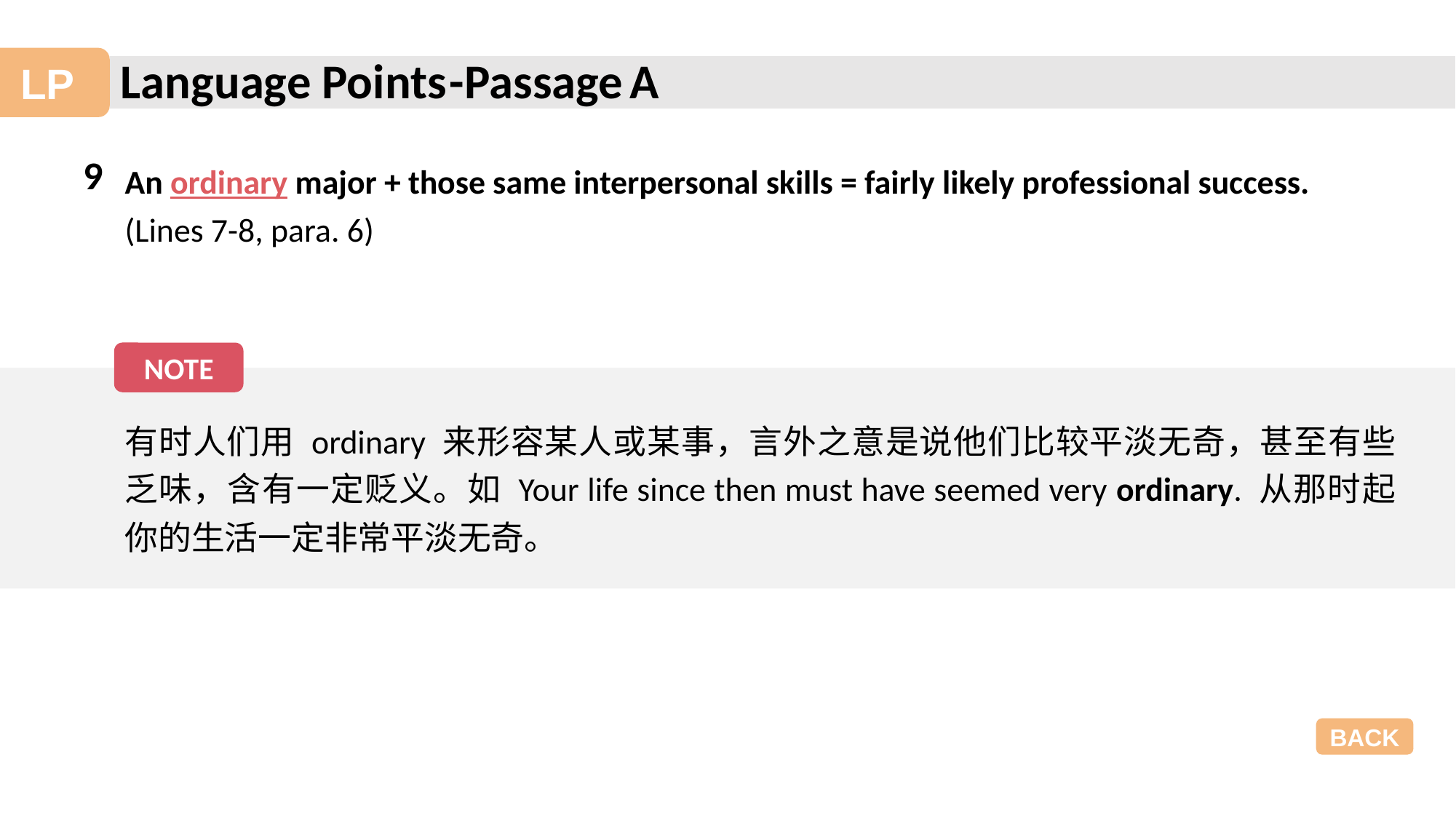

-Passage A
9
An ordinary major + those same interpersonal skills = fairly likely professional success.
(Lines 7-8, para. 6)
NOTE

有时人们用 ordinary 来形容某人或某事，言外之意是说他们比较平淡无奇，甚至有些乏味，含有一定贬义。如 Your life since then must have seemed very ordinary. 从那时起你的生活一定非常平淡无奇。

BACK